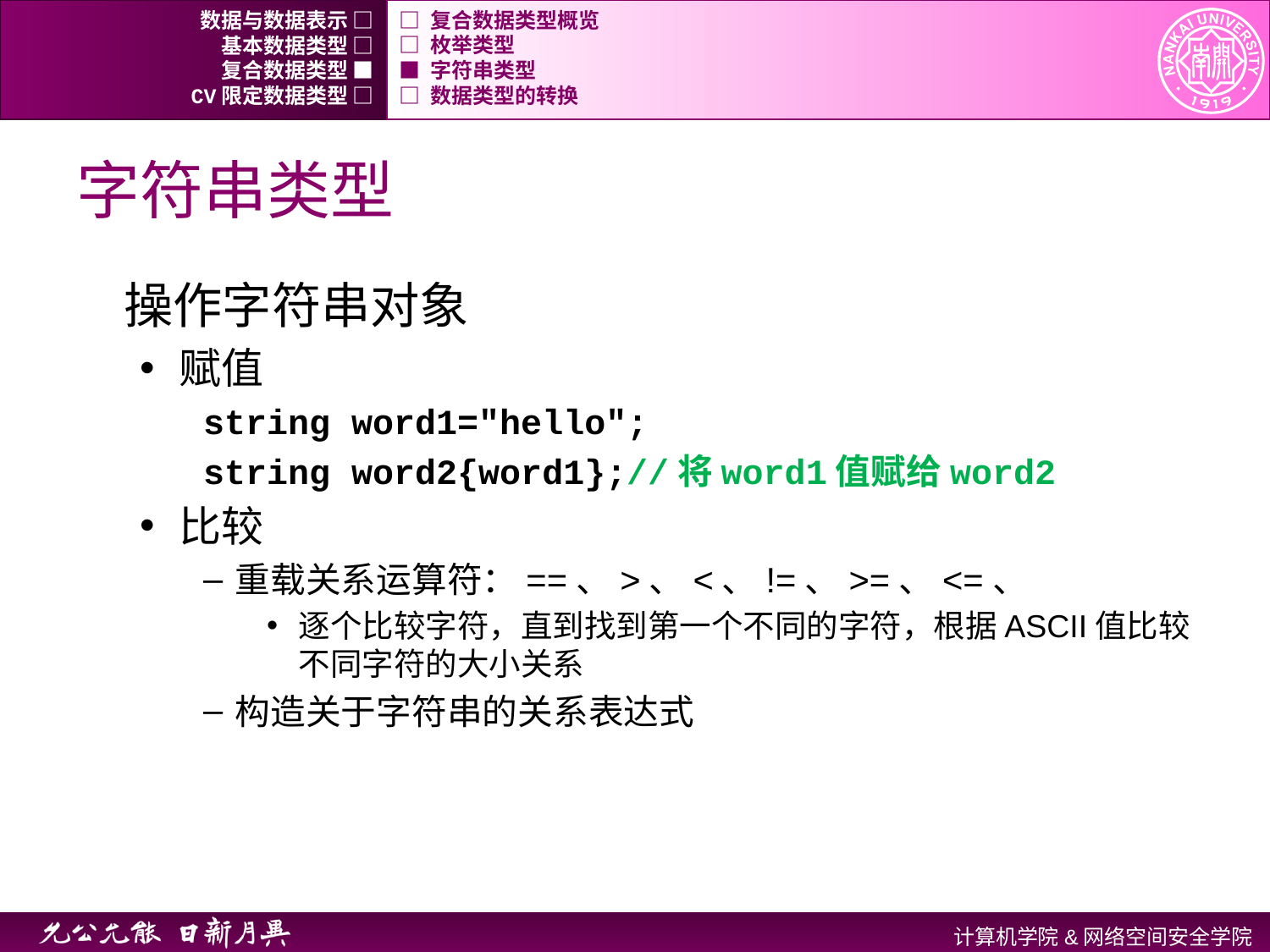

数据与数据表示 □
□ 复合数据类型概览
基本数据类型 □
□ 枚举类型
复合数据类型 ■
■ 字符串类型
CV限定数据类型 □
□ 数据类型的转换
# 字符串类型
操作字符串对象
赋值
string word1="hello";
string word2{word1};//将word1值赋给word2
比较
重载关系运算符：==、>、<、!=、>=、<=、
逐个比较字符，直到找到第一个不同的字符，根据ASCII值比较不同字符的大小关系
构造关于字符串的关系表达式